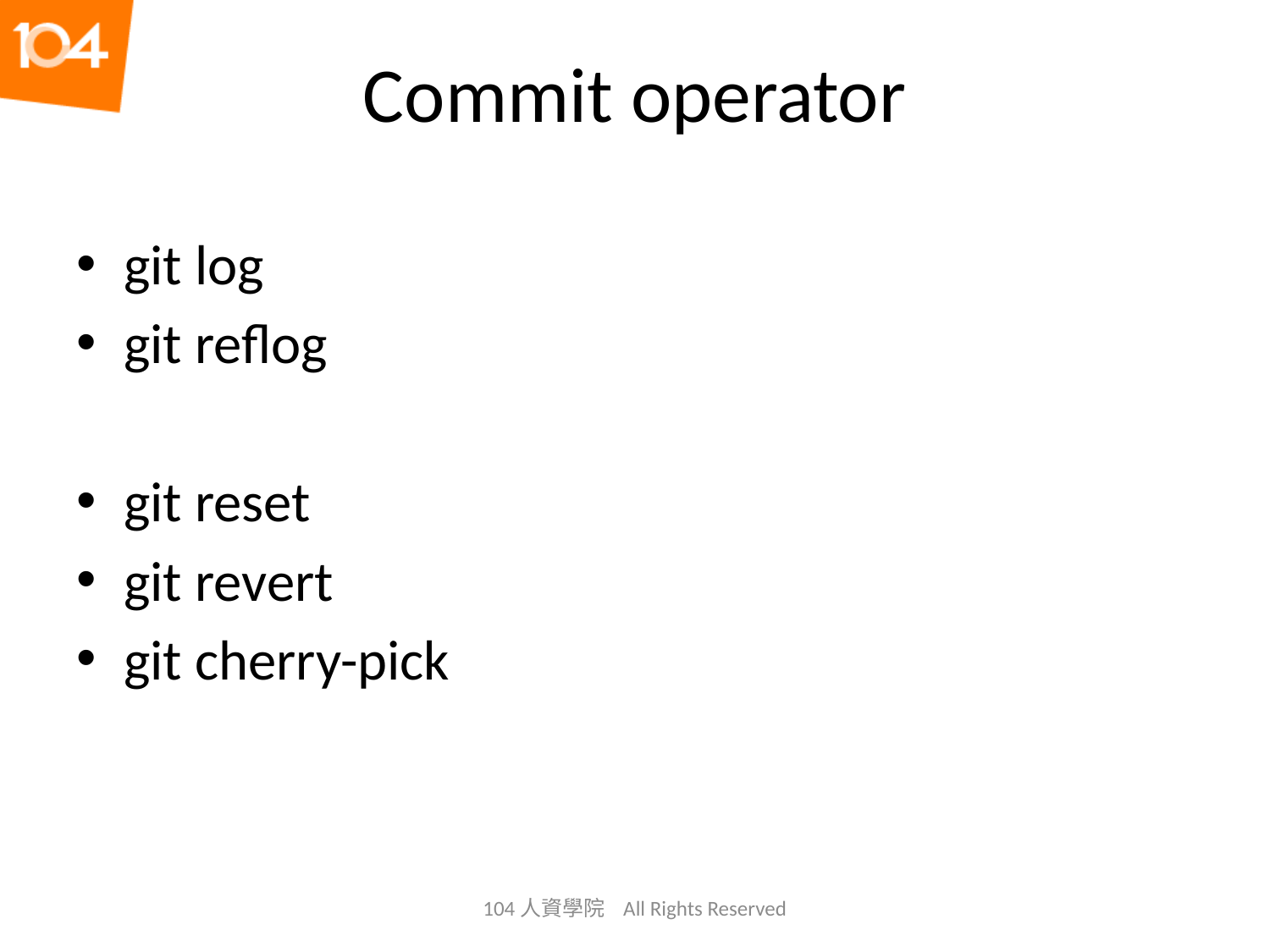

# Commit operator
git log
git reflog

git reset
git revert
git cherry-pick

104人資學院  All Rights Reserved